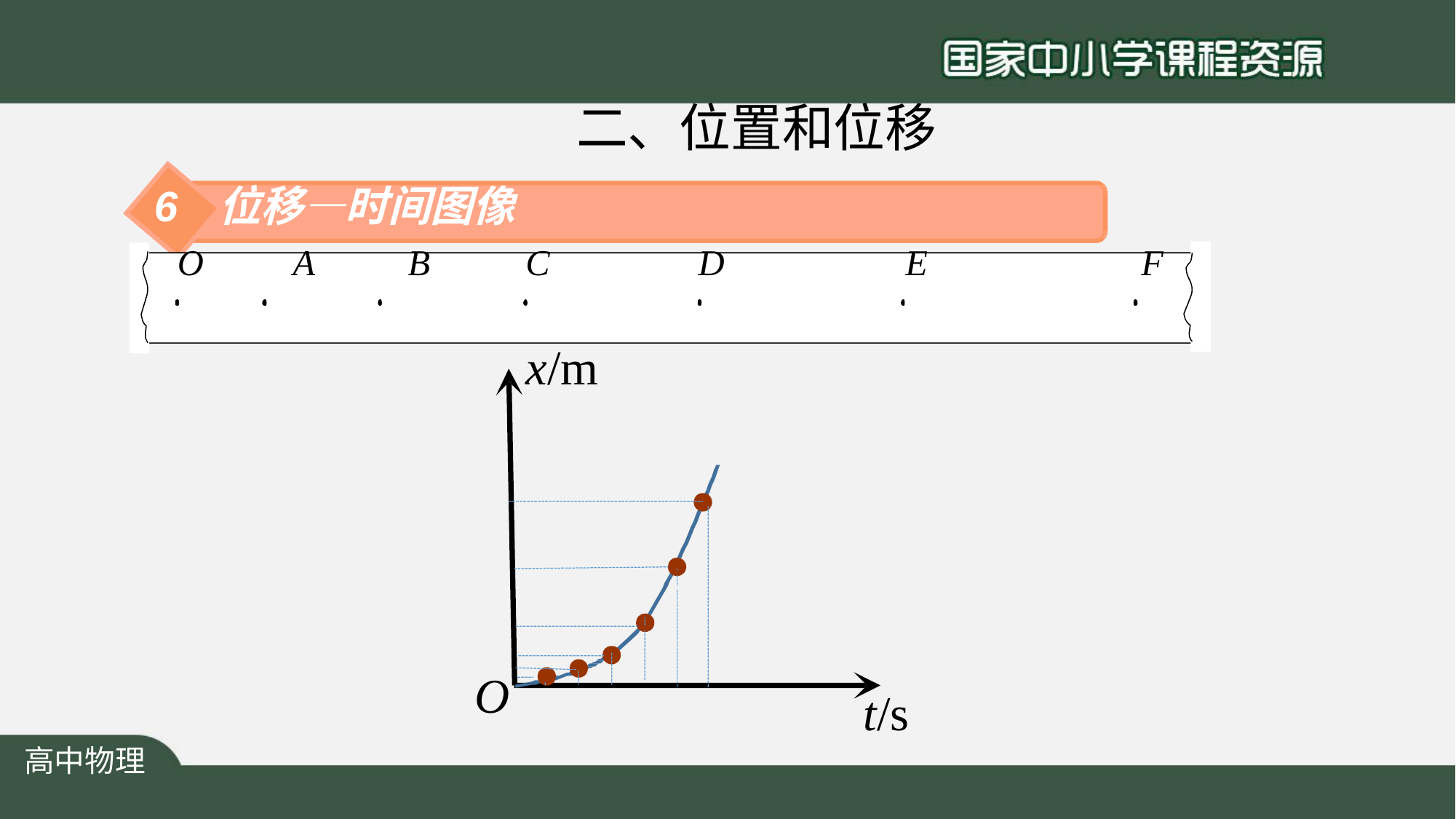

# 二、位置和位移

6	位移—时间图像
O	A	B

C
D
E
F

x/m

O

t/s

高中物理